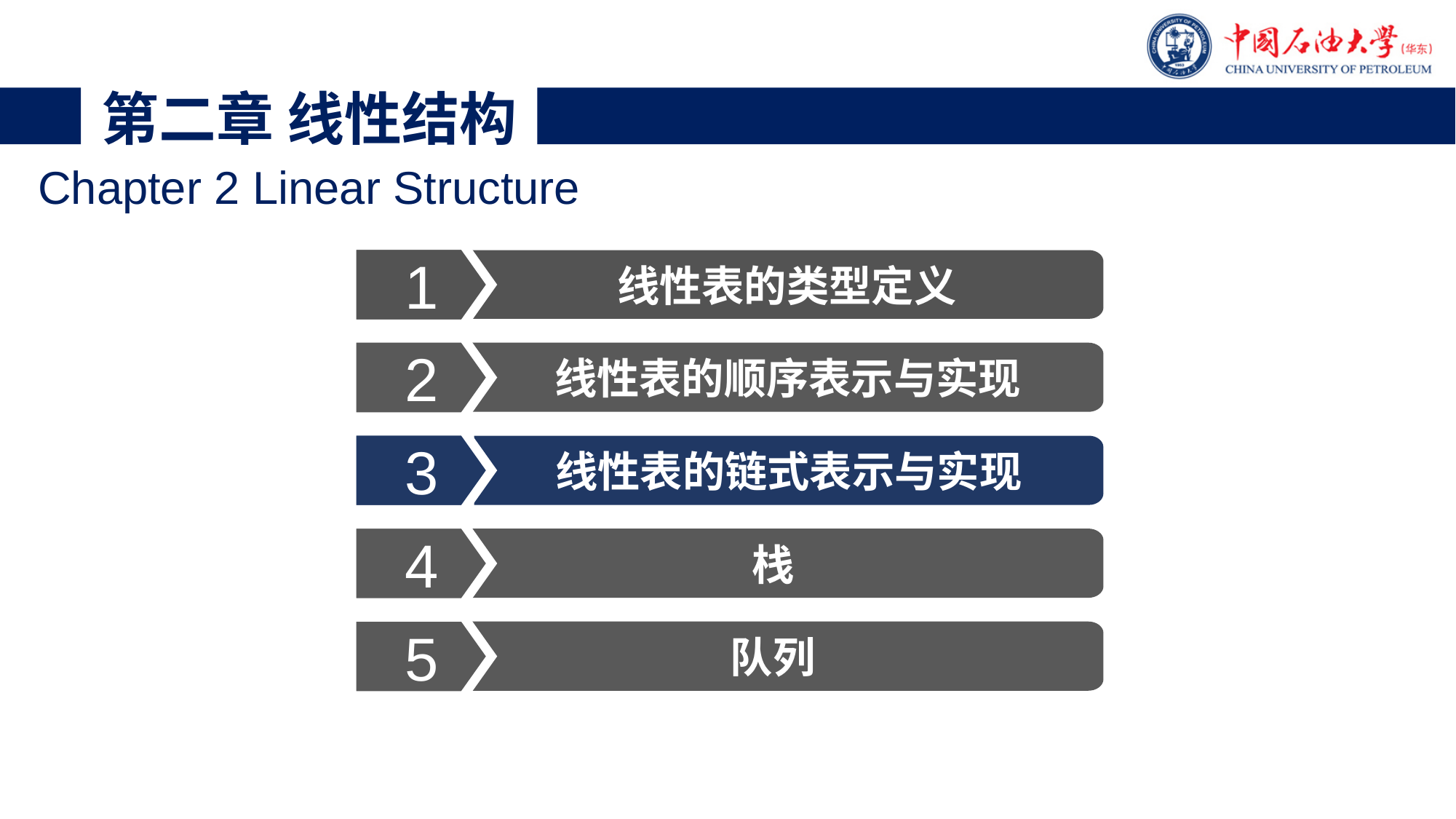

第二章 线性结构

Chapter 2 Linear Structure
1
线性表的类型定义
2
  线性表的顺序表示与实现
3
线性表的链式表示与实现
4
栈
5
队列